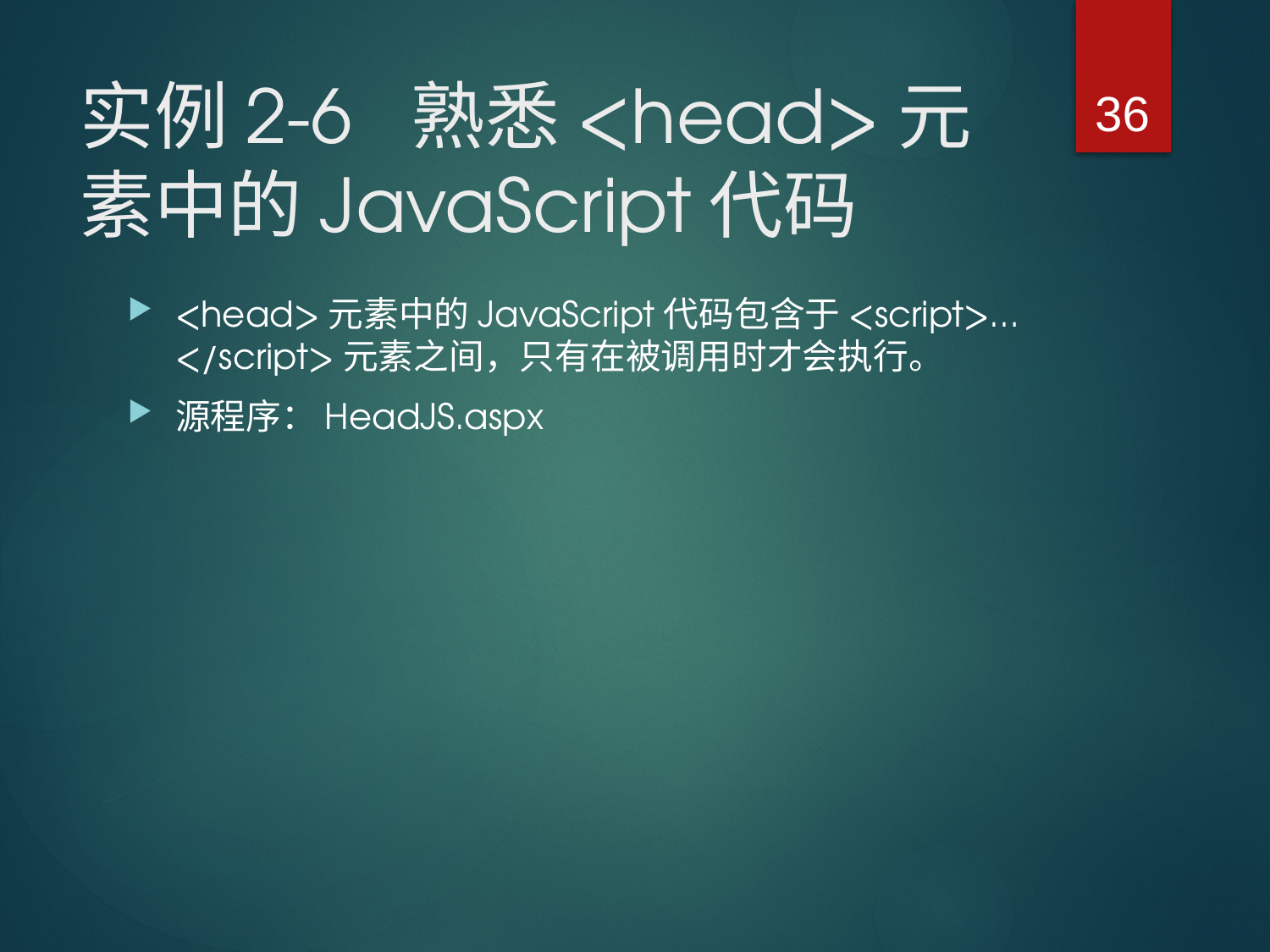

36
# 实例2-6  熟悉<head>元素中的JavaScript代码
<head>元素中的JavaScript代码包含于<script>…</script>元素之间，只有在被调用时才会执行。
源程序：HeadJS.aspx